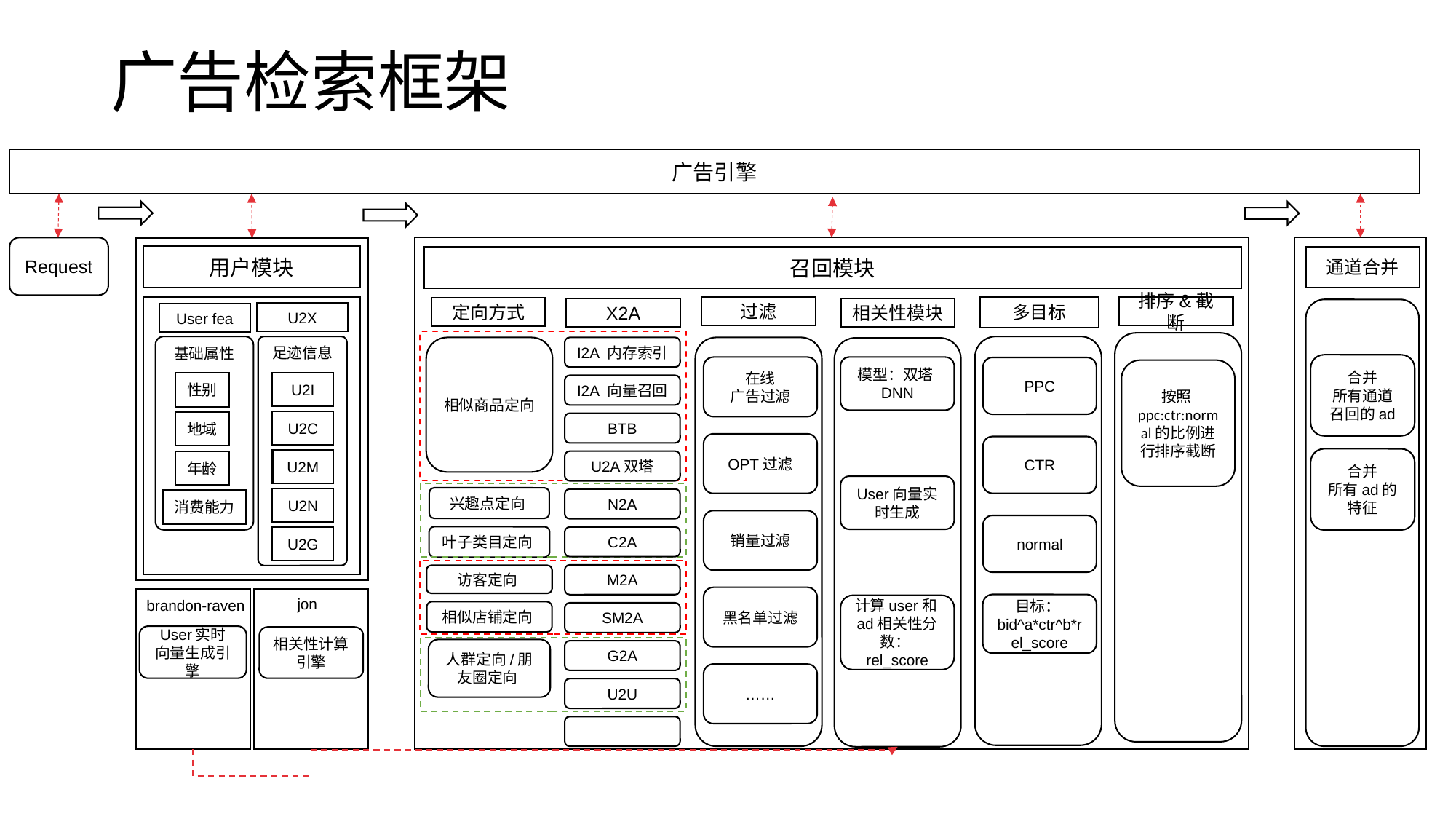

# 广告检索框架
广告引擎

Request

用户模块
通道合并
召回模块

多目标
排序&截断
过滤
定向方式
相关性模块
X2A

U2X
User fea

基础属性
足迹信息

相似商品定向
I2A 内存索引

合并
所有通道召回的ad
在线
广告过滤
模型：双塔DNN
PPC
按照ppc:ctr:normal的比例进行排序截断
U2I
性别
I2A 向量召回
U2C
地域
BTB
OPT过滤
CTR
合并
所有ad的特征
U2M
年龄
U2A双塔
User向量实时生成

兴趣点定向
U2N
N2A
消费能力
销量过滤
normal
叶子类目定向
U2G
C2A

M2A
访客定向
黑名单过滤

jon
brandon-raven
目标：bid^a*ctr^b*rel_score
计算user和ad相关性分数：rel_score
相似店铺定向
SM2A
User实时向量生成引擎
相关性计算引擎

人群定向/朋友圈定向
G2A
……
U2U